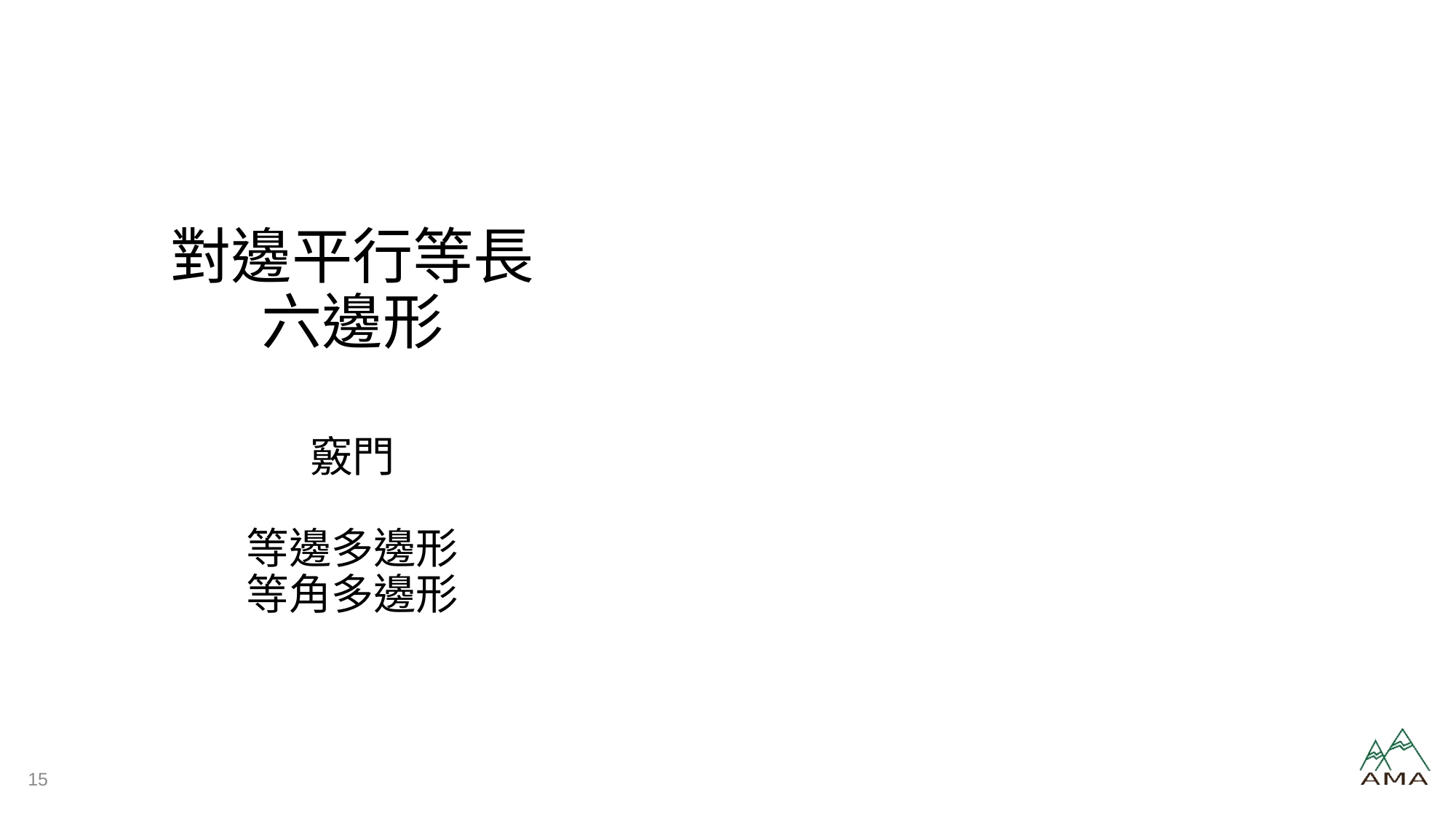

# 對邊平行等長 六邊形
竅門
等邊多邊形
等角多邊形
15